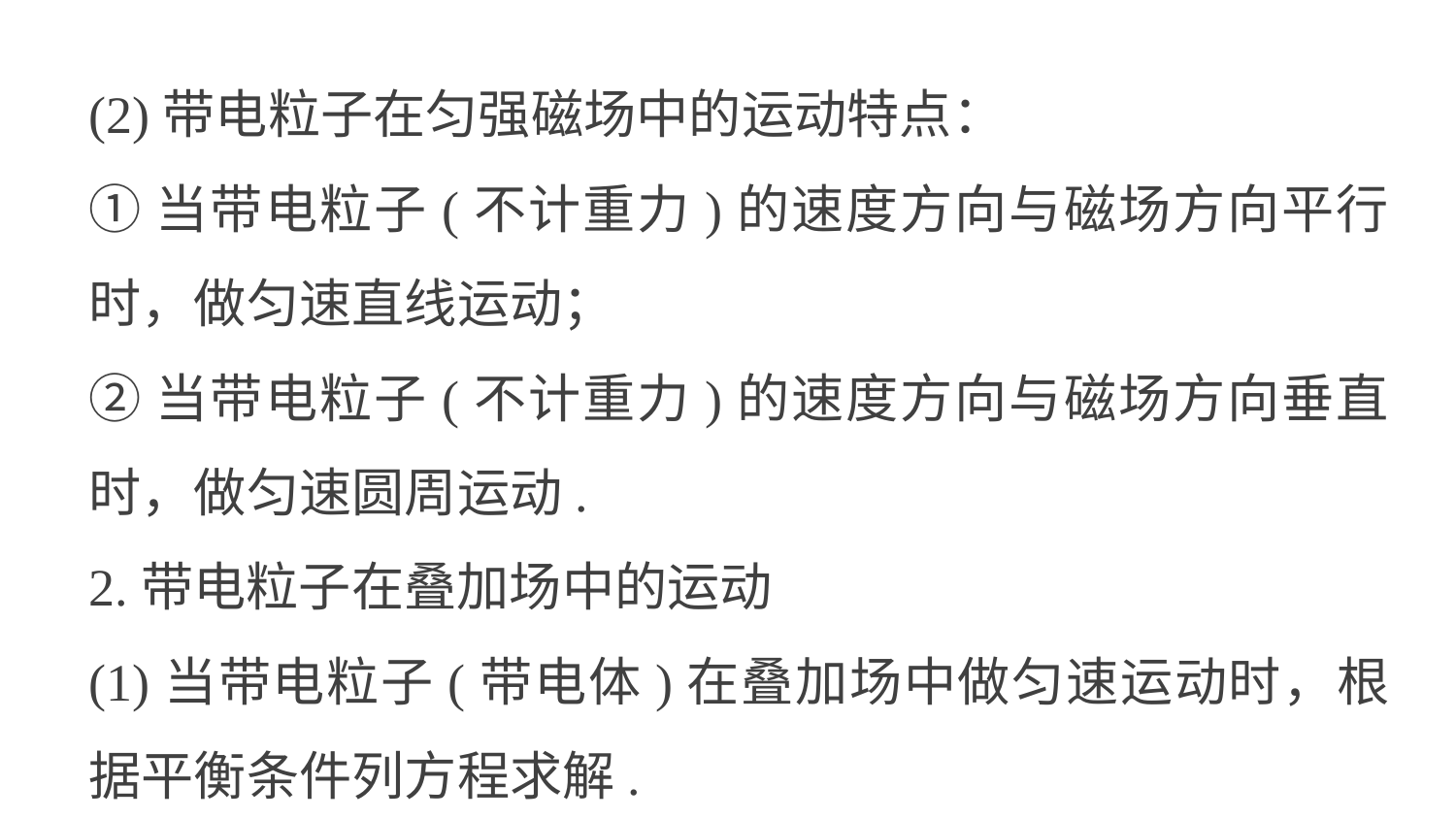

(2)带电粒子在匀强磁场中的运动特点：
①当带电粒子(不计重力)的速度方向与磁场方向平行时，做匀速直线运动；
②当带电粒子(不计重力)的速度方向与磁场方向垂直时，做匀速圆周运动.
2.带电粒子在叠加场中的运动
(1)当带电粒子(带电体)在叠加场中做匀速运动时，根据平衡条件列方程求解.